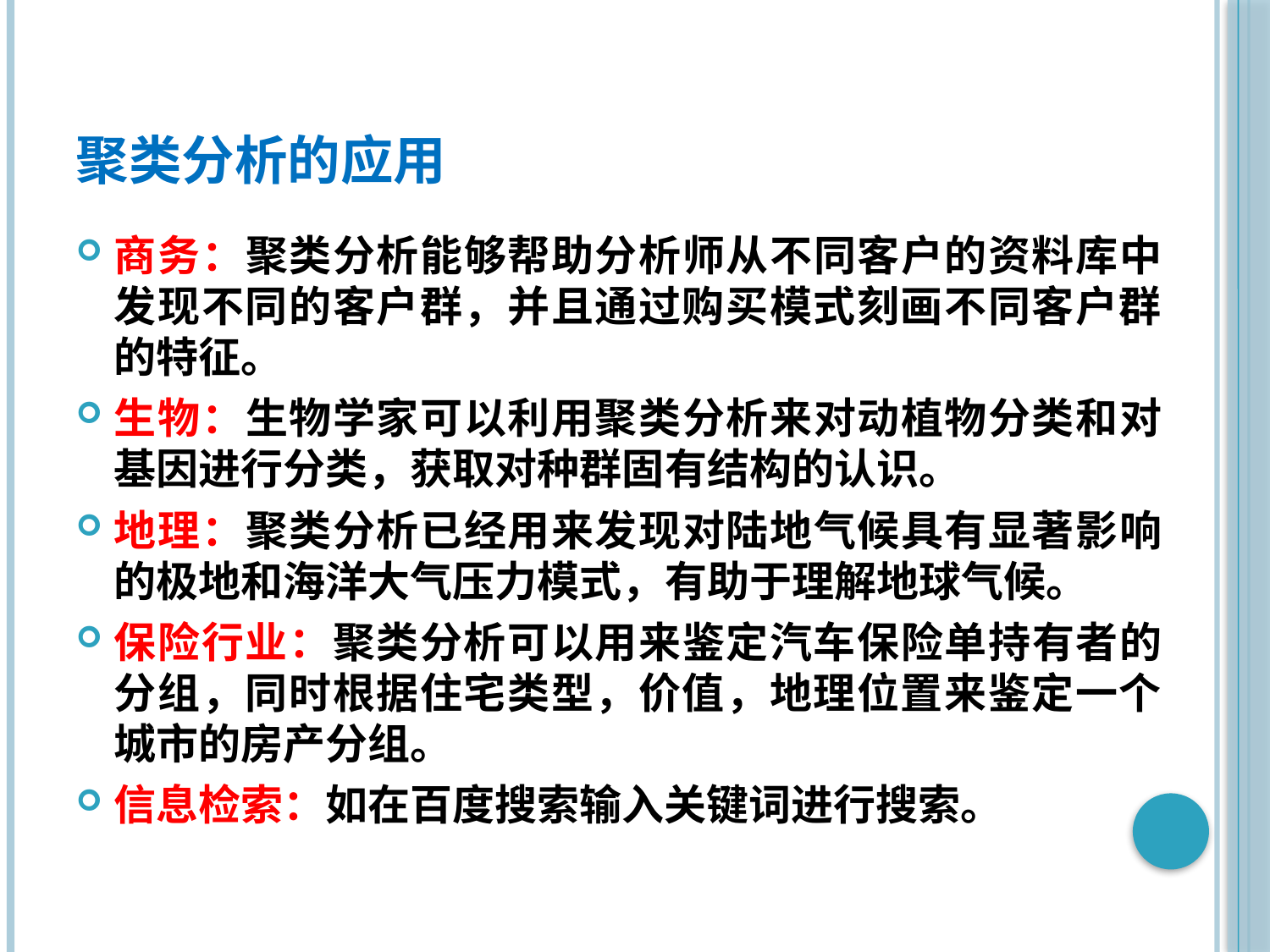

# 聚类分析的应用
商务：聚类分析能够帮助分析师从不同客户的资料库中发现不同的客户群，并且通过购买模式刻画不同客户群的特征。
生物：生物学家可以利用聚类分析来对动植物分类和对基因进行分类，获取对种群固有结构的认识。
地理：聚类分析已经用来发现对陆地气候具有显著影响的极地和海洋大气压力模式，有助于理解地球气候。
保险行业：聚类分析可以用来鉴定汽车保险单持有者的分组，同时根据住宅类型，价值，地理位置来鉴定一个城市的房产分组。
信息检索：如在百度搜索输入关键词进行搜索。